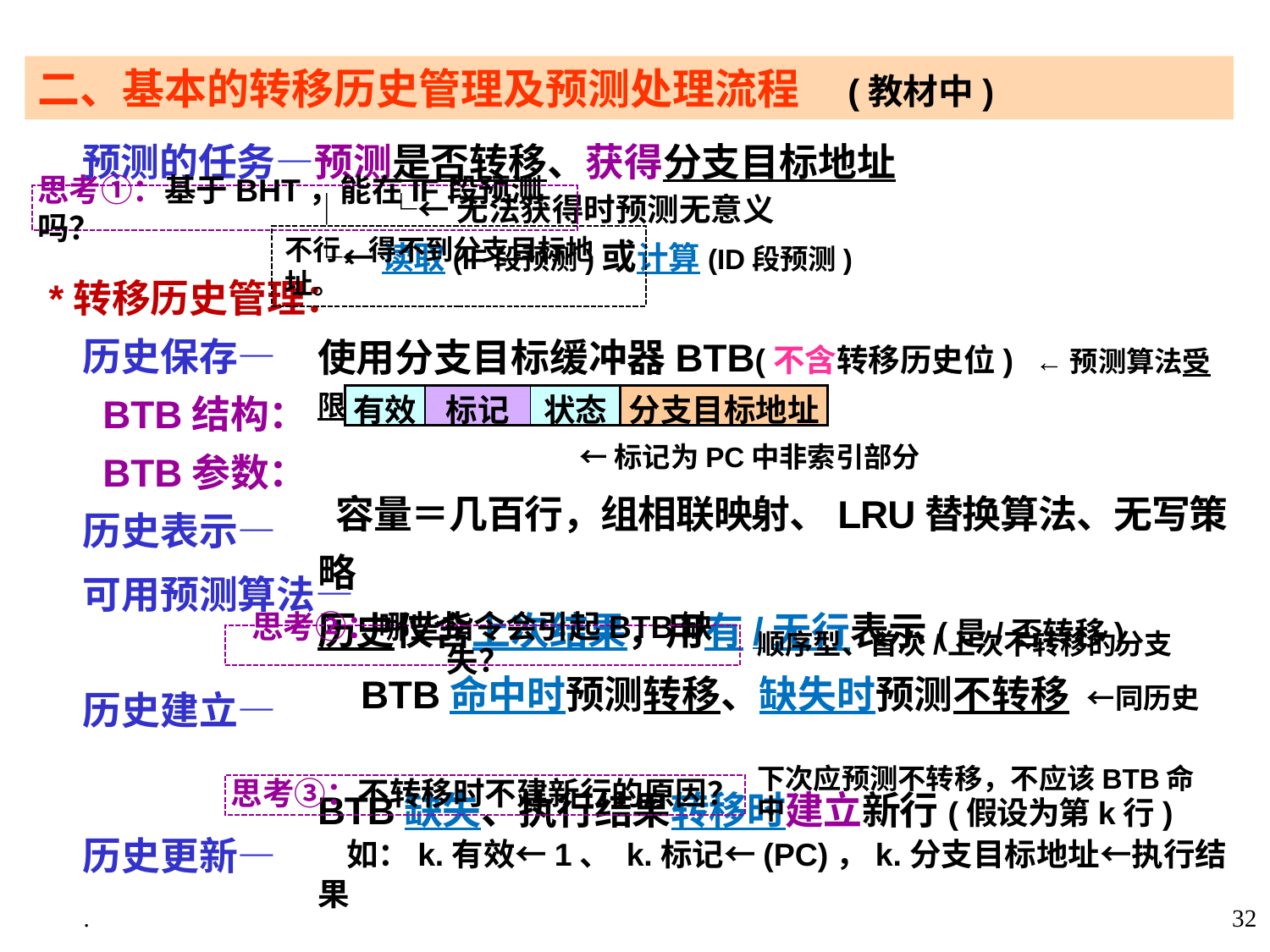

二、基本的转移历史管理及预测处理流程    (教材中)
    预测的任务—预测是否转移、获得分支目标地址
                                      │      └←无法获得时预测无意义
                                      └←读取(IF段预测)或计算(ID段预测)
思考①：基于BHT，能在IF段预测吗？
不行，得不到分支目标地址。
 *转移历史管理：
    历史保存—
      BTB结构：
      BTB参数：
    历史表示—
    可用预测算法—

    历史建立—

    历史更新—
使用分支目标缓冲器BTB(不含转移历史位)  ←预测算法受限
                                         ←标记为PC中非索引部分
 容量＝几百行，组相联映射、LRU替换算法、无写策略
历史仅含上次结果，用有/无行表示(是/否转移)
    BTB命中时预测转移、缺失时预测不转移  ←同历史

BTB缺失、执行结果转移时建立新行(假设为第k行)
   如：k.有效←1、 k.标记←(PC)，k.分支目标地址←执行结果

BTB命中、执行结果不转移时删除命中行，否则无操作
| 有效 | 标记 | 状态 | 分支目标地址 |
| --- | --- | --- | --- |
思考②：哪些指令会引起BTB缺失？
顺序型、首次/上次不转移的分支
思考③：不转移时不建新行的原因？
下次应预测不转移，不应该BTB命中
.
32